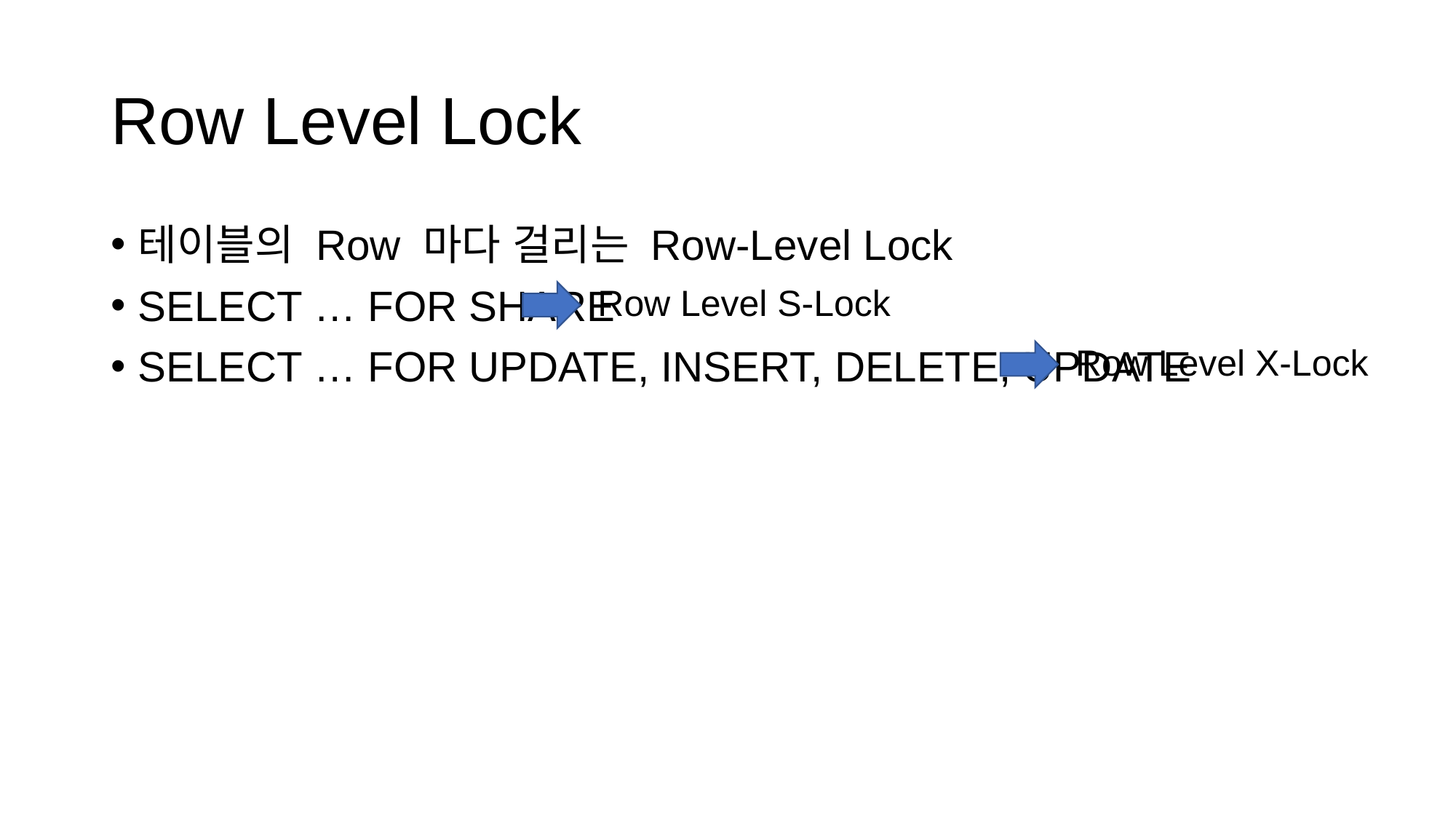

# Row Level Lock
테이블의 Row 마다 걸리는 Row-Level Lock
SELECT … FOR SHARE
SELECT … FOR UPDATE, INSERT, DELETE, UPDATE
Row Level S-Lock

Row Level X-Lock